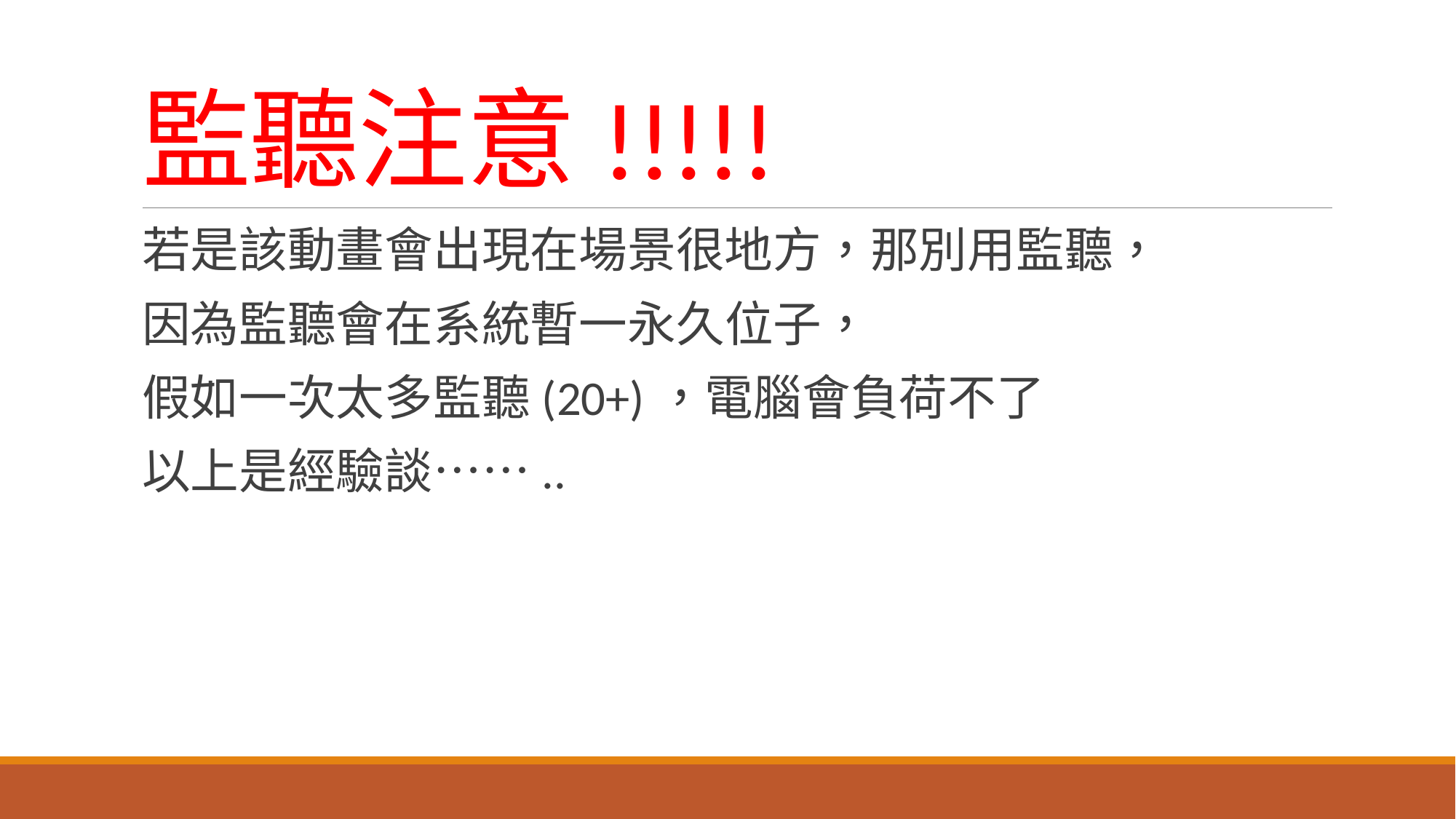

# 監聽注意!!!!!
若是該動畫會出現在場景很地方，那別用監聽，
因為監聽會在系統暫一永久位子，
假如一次太多監聽(20+)，電腦會負荷不了
以上是經驗談……..